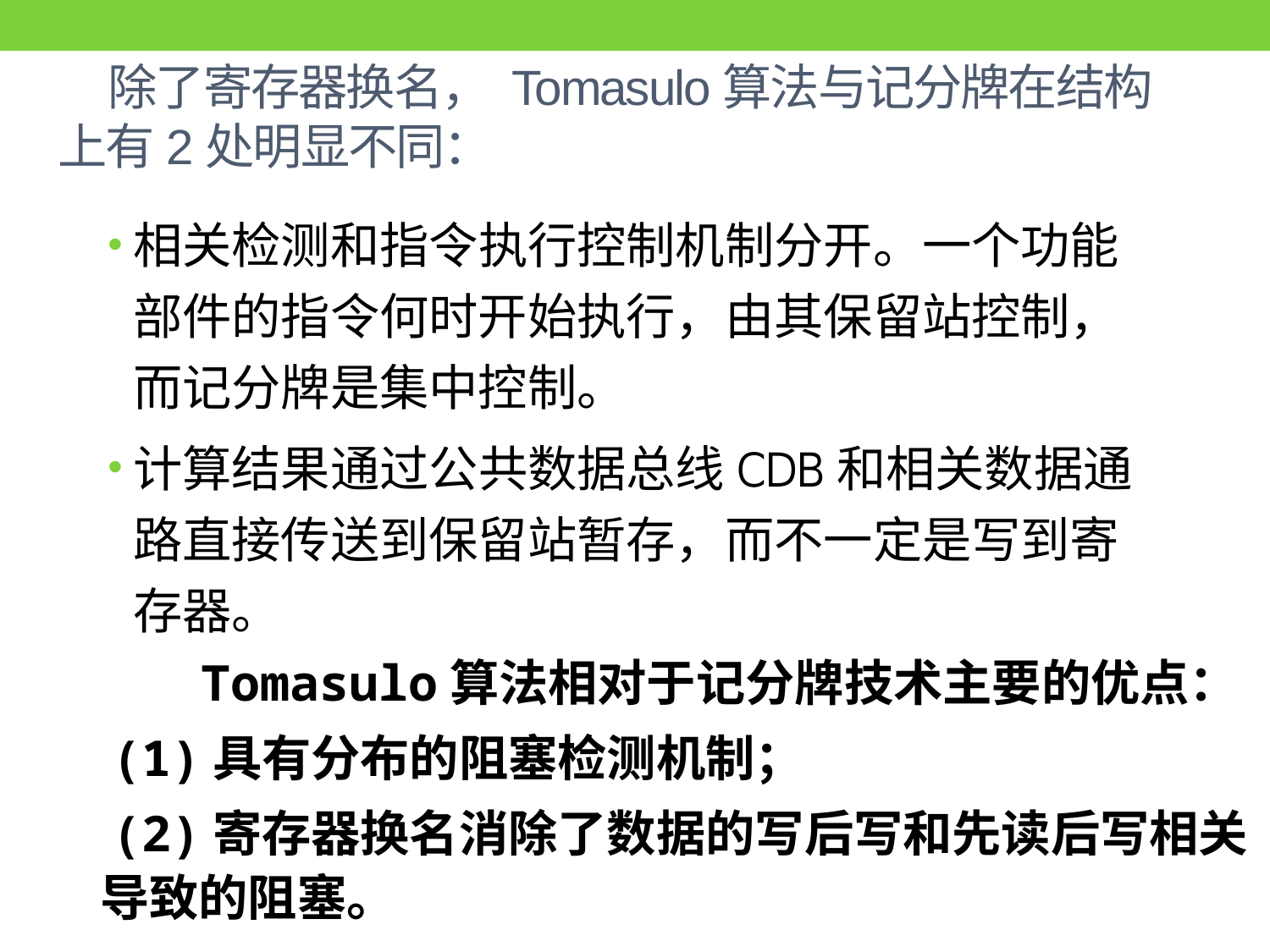

75
# 除了寄存器换名， Tomasulo算法与记分牌在结构上有2处明显不同：
相关检测和指令执行控制机制分开。一个功能部件的指令何时开始执行，由其保留站控制，而记分牌是集中控制。
计算结果通过公共数据总线CDB和相关数据通路直接传送到保留站暂存，而不一定是写到寄存器。
     Tomasulo算法相对于记分牌技术主要的优点：
  (1)具有分布的阻塞检测机制；
  (2)寄存器换名消除了数据的写后写和先读后写相关导致的阻塞。